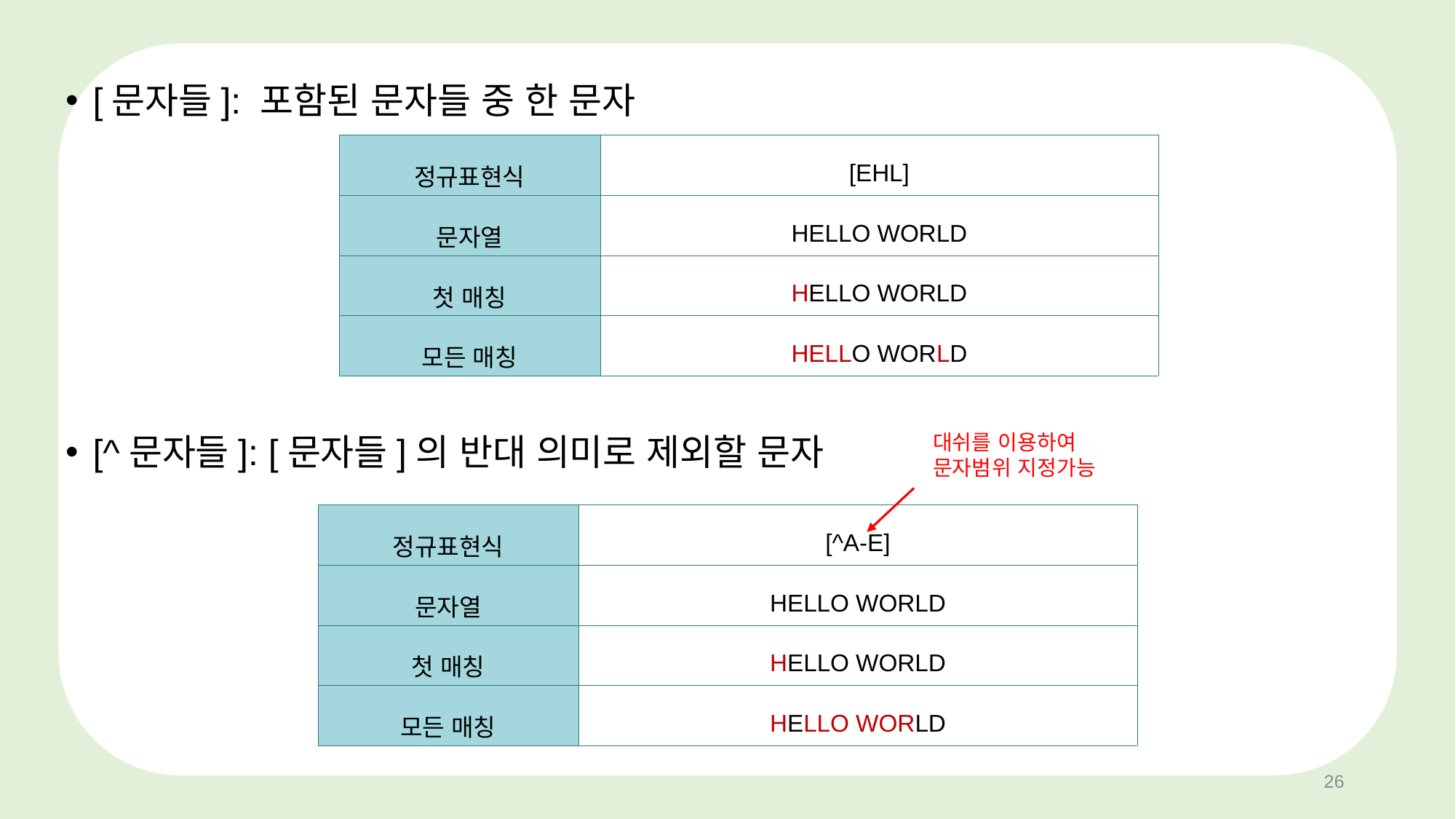

[문자들]: 포함된 문자들 중 한 문자

[^문자들]: [문자들]의 반대 의미로 제외할 문자
| 정규표현식 | [EHL] |
| --- | --- |
| 문자열 | HELLO WORLD |
| 첫 매칭 | HELLO WORLD |
| 모든 매칭 | HELLO WORLD |
대쉬를 이용하여
문자범위 지정가능

| 정규표현식 | [^A-E] |
| --- | --- |
| 문자열 | HELLO WORLD |
| 첫 매칭 | HELLO WORLD |
| 모든 매칭 | HELLO WORLD |
26